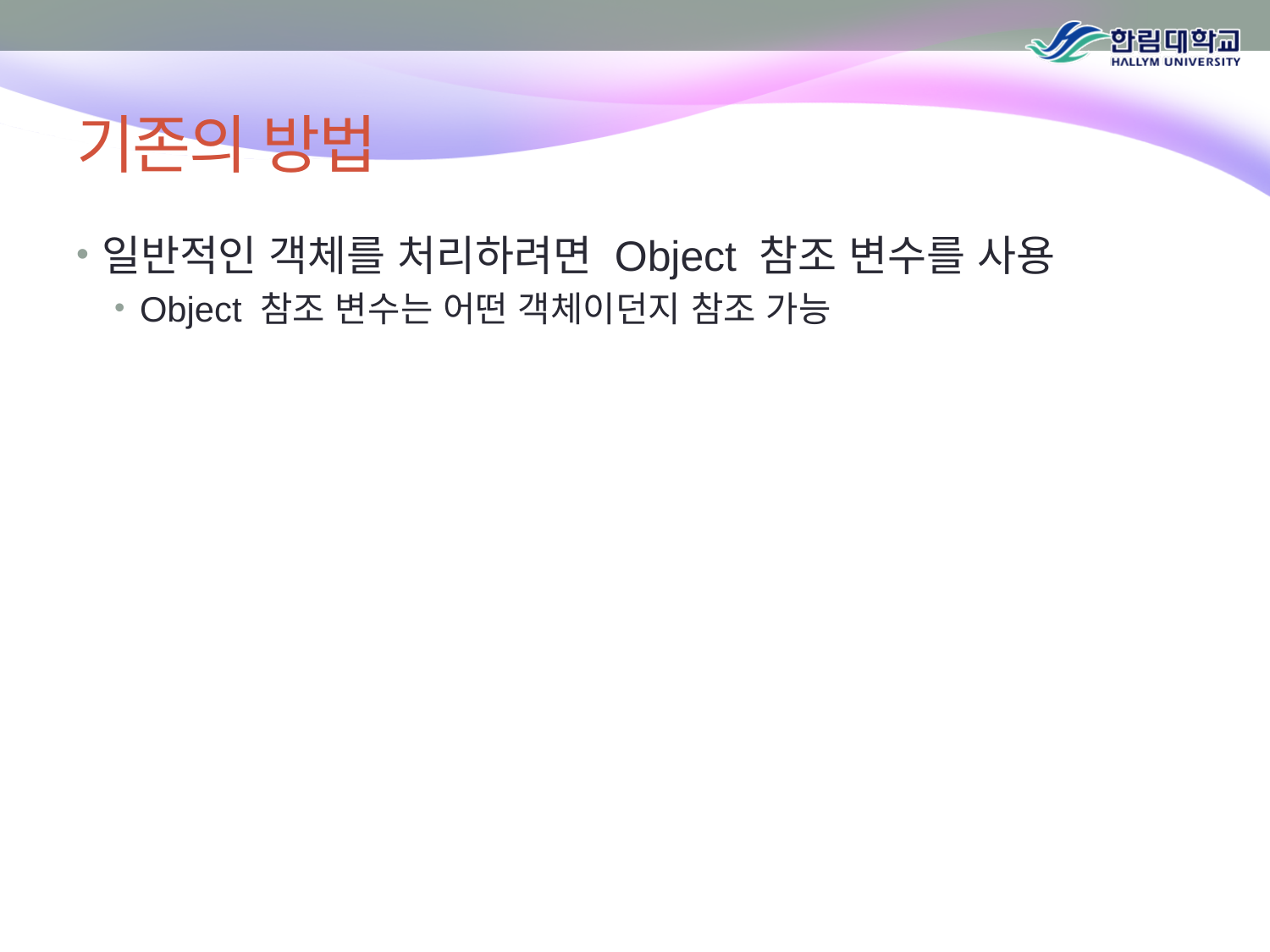

# 기존의 방법
일반적인 객체를 처리하려면 Object 참조 변수를 사용
Object 참조 변수는 어떤 객체이던지 참조 가능